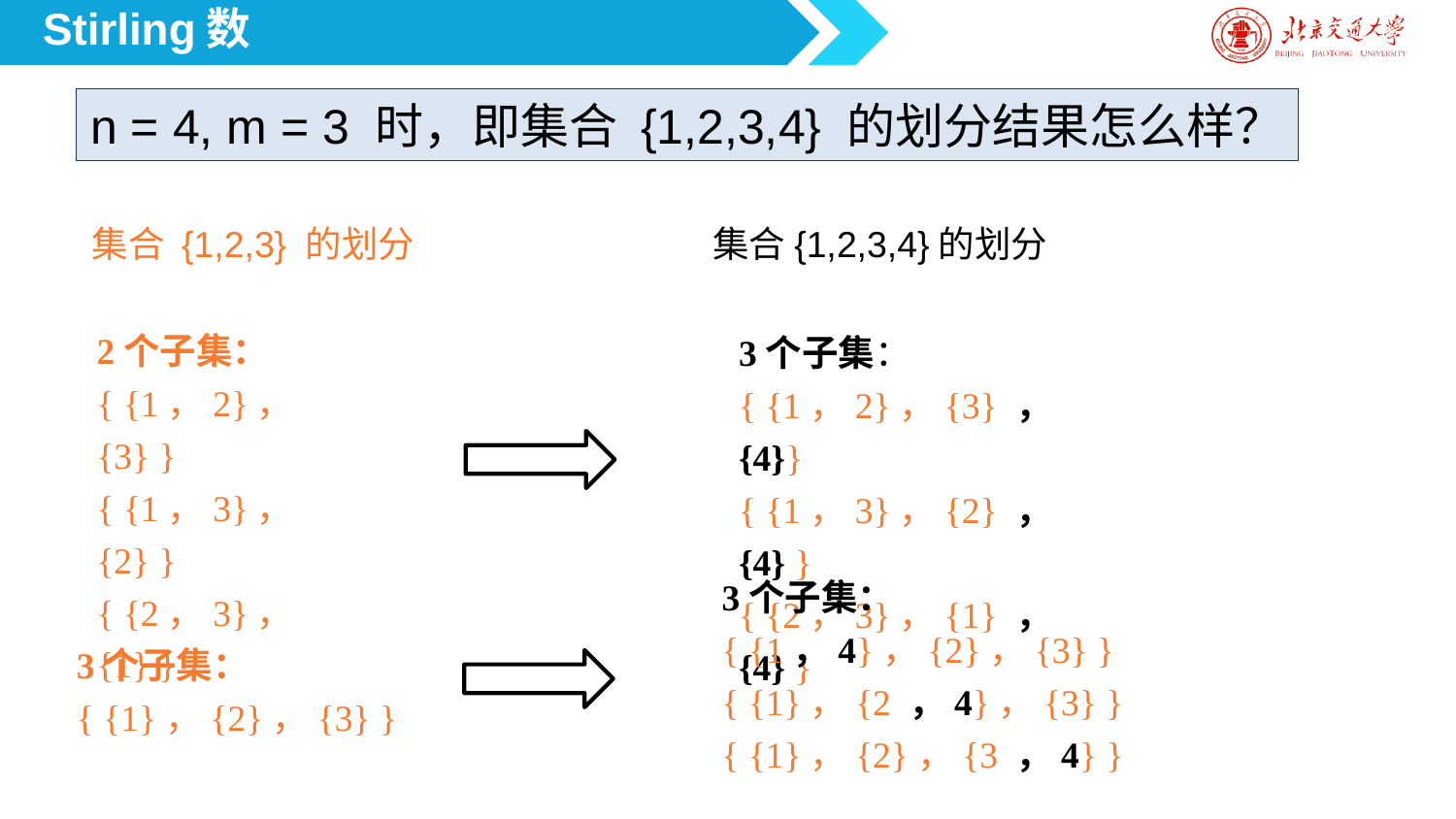

Stirling数
n = 4, m = 3 时，即集合 {1,2,3,4} 的划分结果怎么样？
集合 {1,2,3} 的划分
集合{1,2,3,4}的划分
2个子集：
{ {1，2}，{3} }
{ {1，3}，{2} }
{ {2，3}，{1} }
3个子集：
{ {1，2}，{3} ，{4}}
{ {1，3}，{2} ，{4} }
{ {2，3}，{1} ，{4} }

3个子集：
{ {1，4}，{2}，{3} }
{ {1}，{2 ，4}，{3} }
{ {1}，{2}，{3 ，4} }
3个子集：
{ {1}，{2}，{3} }